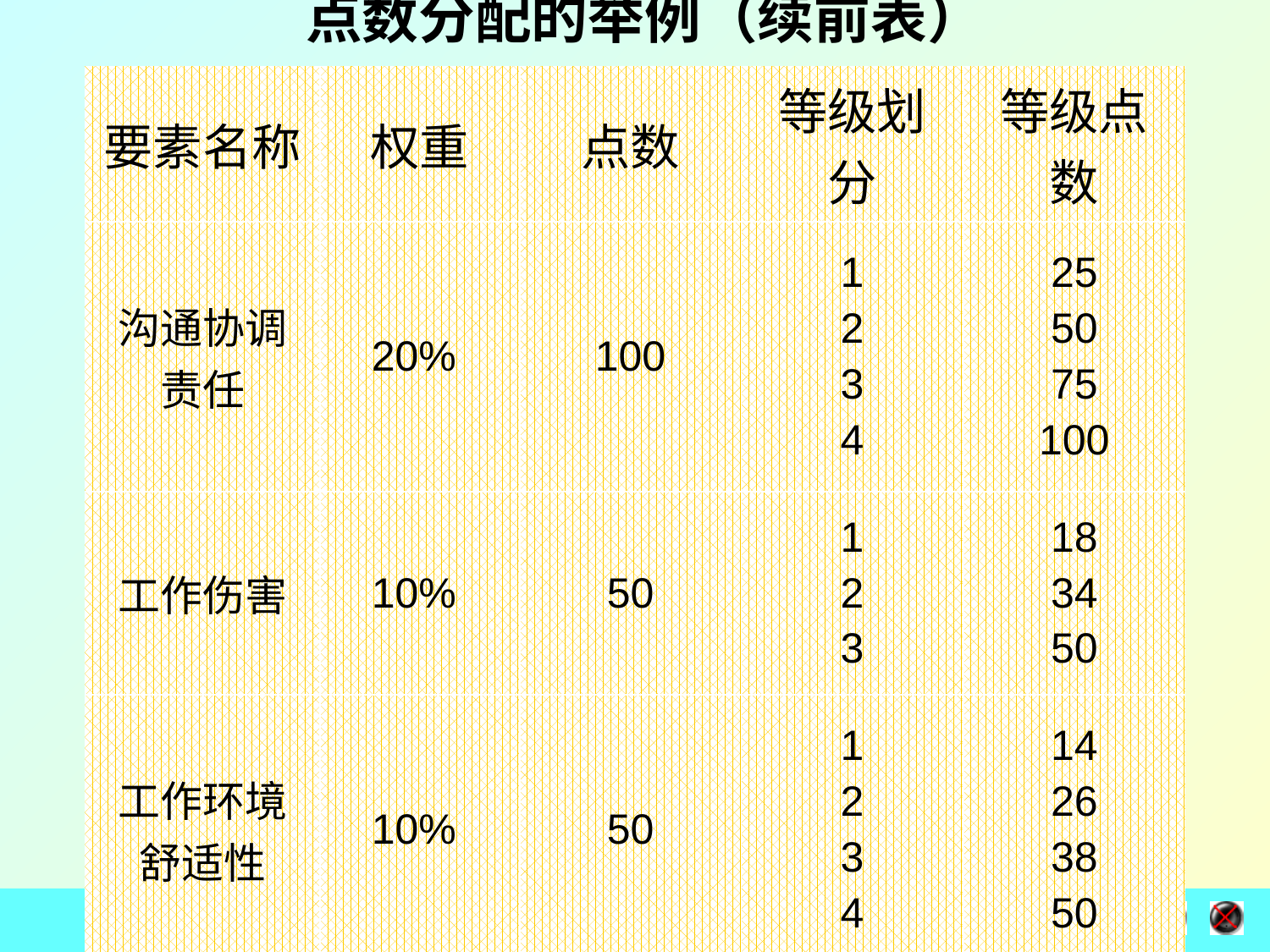

# 点数分配的举例（续前表）
| 要素名称 | 权重 | 点数 | 等级划分 | 等级点数 |
| --- | --- | --- | --- | --- |
| 沟通协调责任 | 20% | 100 | 1 2 3 4 | 25 50 75 100 |
| 工作伤害 | 10% | 50 | 1 2 3 | 18 34 50 |
| 工作环境舒适性 | 10% | 50 | 1 2 3 4 | 14 26 38 50 |
| 合计 | 100% | 500 |  |  |
wangchenggang